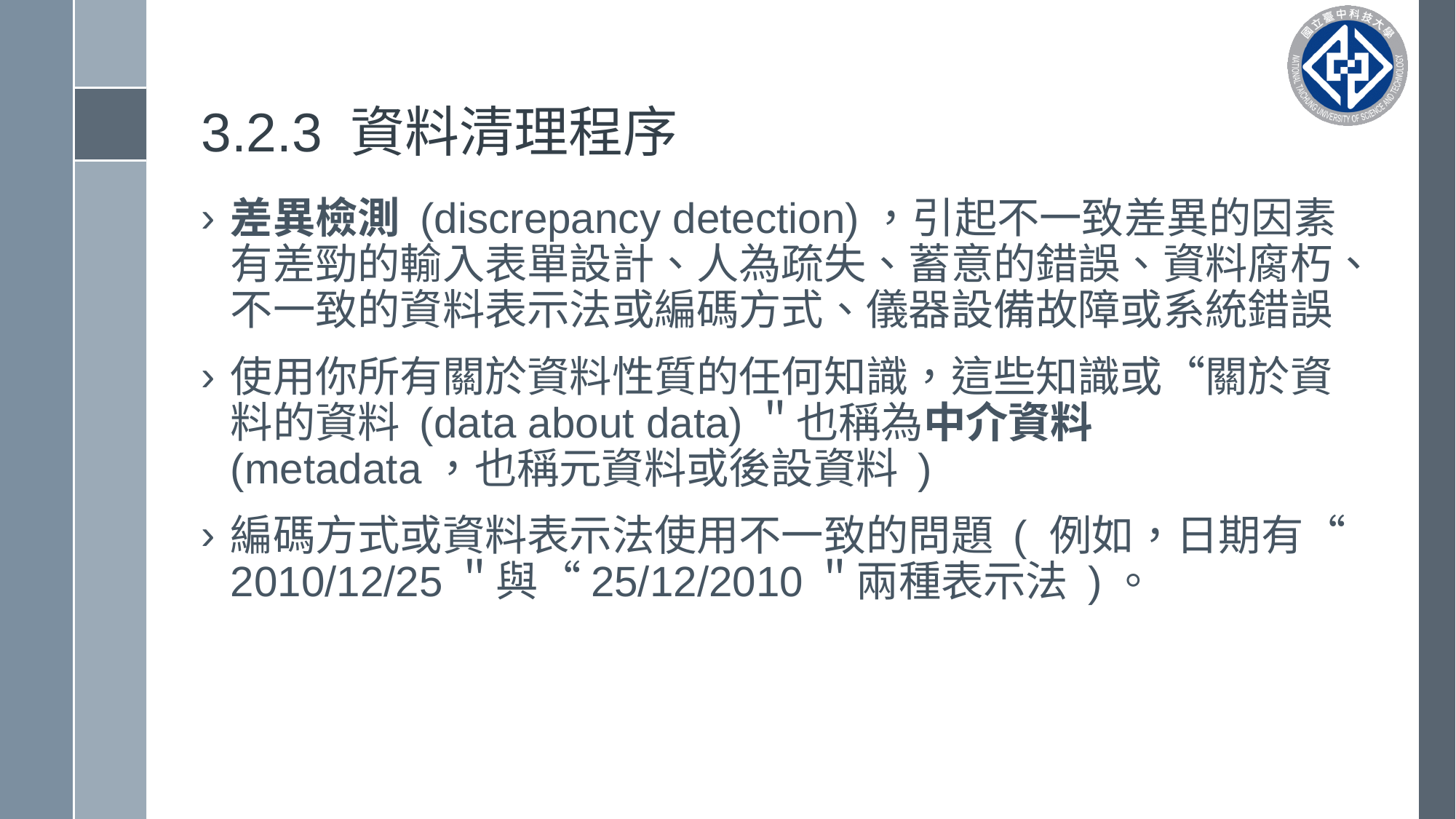

# 3.2.3 資料清理程序
差異檢測 (discrepancy detection)，引起不一致差異的因素有差勁的輸入表單設計、人為疏失、蓄意的錯誤、資料腐朽、不一致的資料表示法或編碼方式、儀器設備故障或系統錯誤
使用你所有關於資料性質的任何知識，這些知識或“關於資料的資料 (data about data)＂也稱為中介資料 (metadata，也稱元資料或後設資料 )
編碼方式或資料表示法使用不一致的問題 ( 例如，日期有“2010/12/25＂與“25/12/2010＂兩種表示法 )。